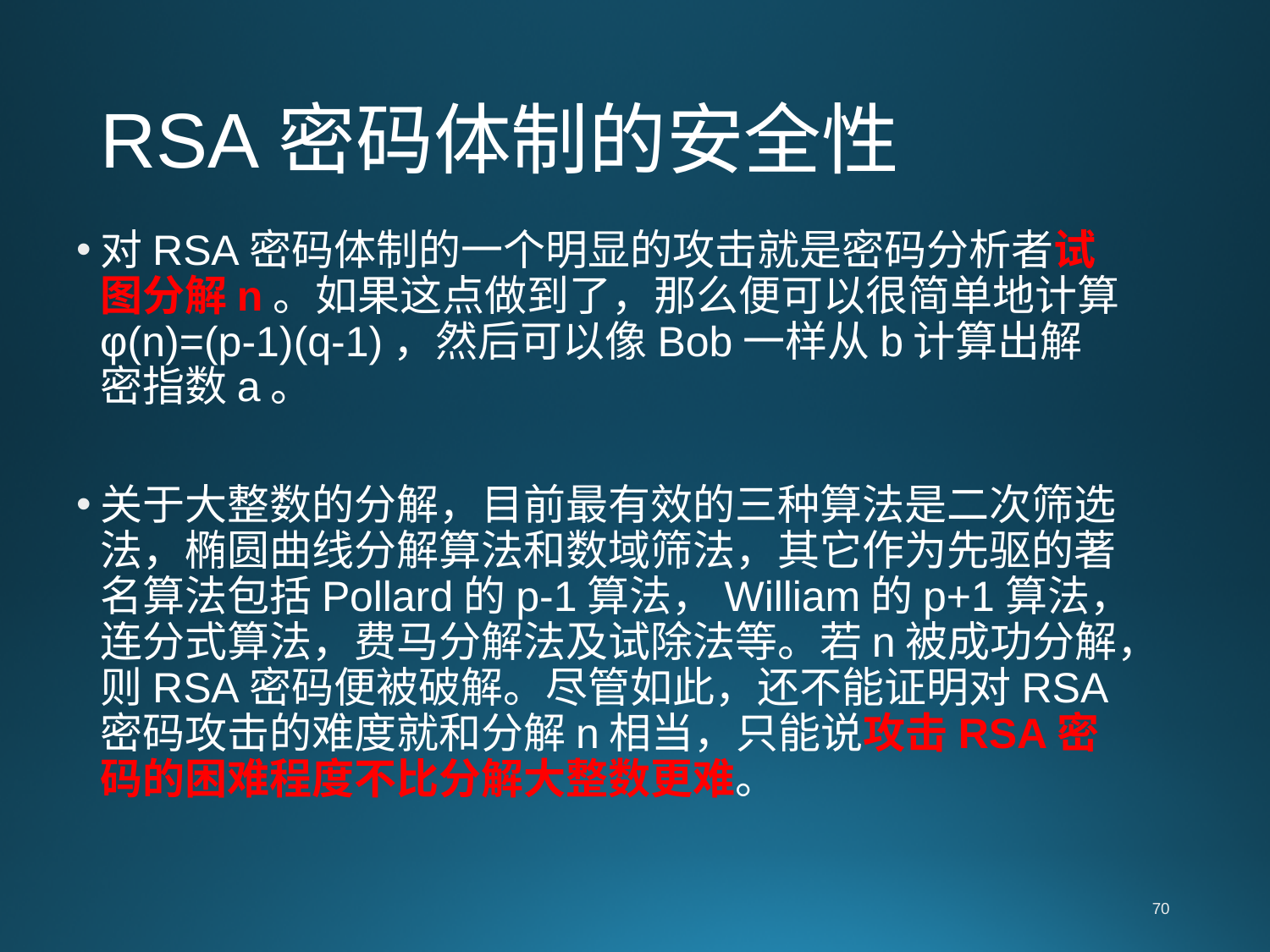

# RSA密码体制的安全性
对RSA密码体制的一个明显的攻击就是密码分析者试图分解n。如果这点做到了，那么便可以很简单地计算φ(n)=(p-1)(q-1)，然后可以像Bob一样从b计算出解密指数a。

关于大整数的分解，目前最有效的三种算法是二次筛选法，椭圆曲线分解算法和数域筛法，其它作为先驱的著名算法包括Pollard的p-1算法，William的p+1算法，连分式算法，费马分解法及试除法等。若n被成功分解，则RSA密码便被破解。尽管如此，还不能证明对RSA密码攻击的难度就和分解n相当，只能说攻击RSA密码的困难程度不比分解大整数更难。
70